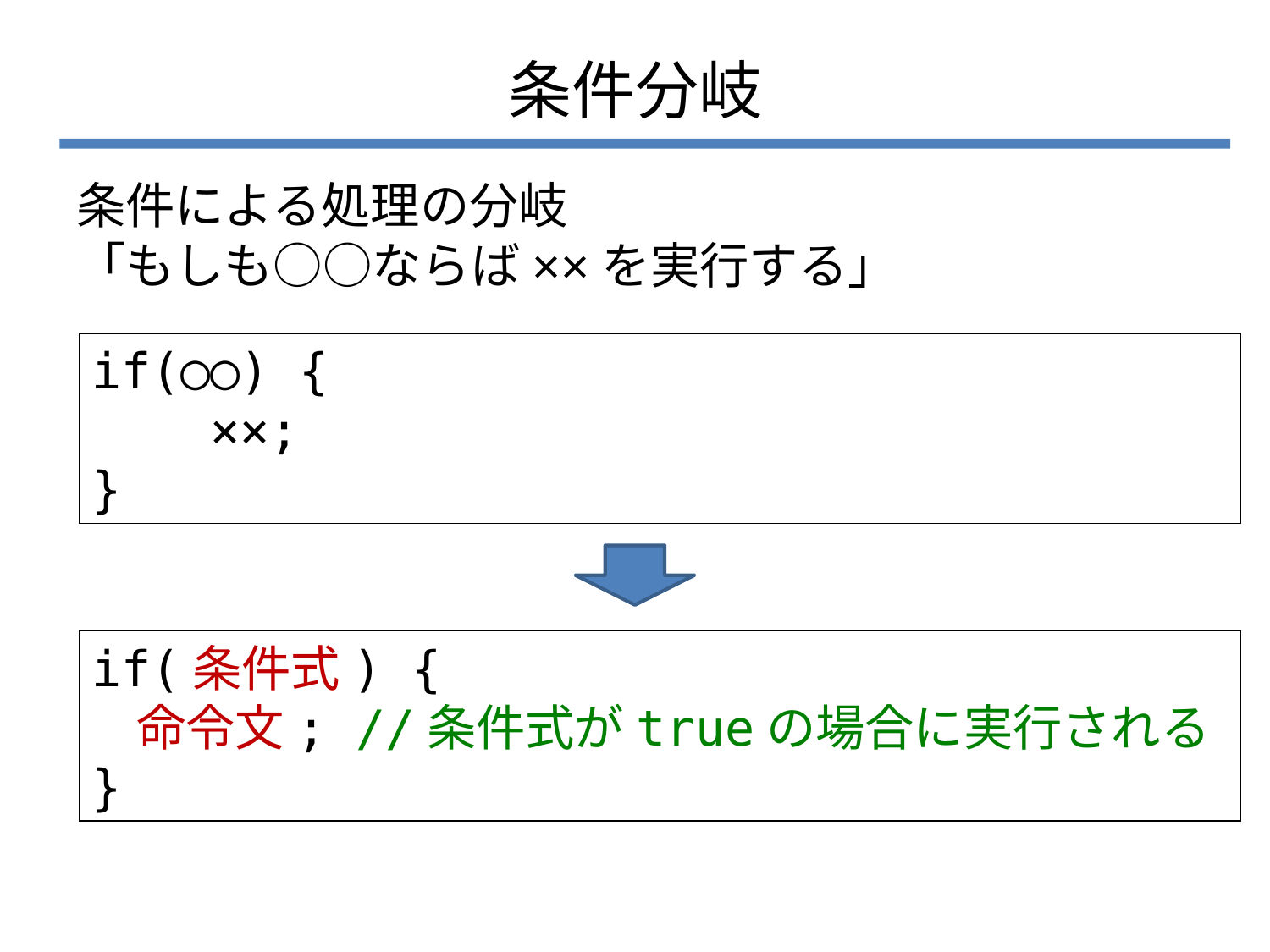

# 条件分岐
条件による処理の分岐
「もしも○○ならば××を実行する」
if(○○) {
    ××;
}

if(条件式) {
   命令文; //条件式がtrueの場合に実行される
}